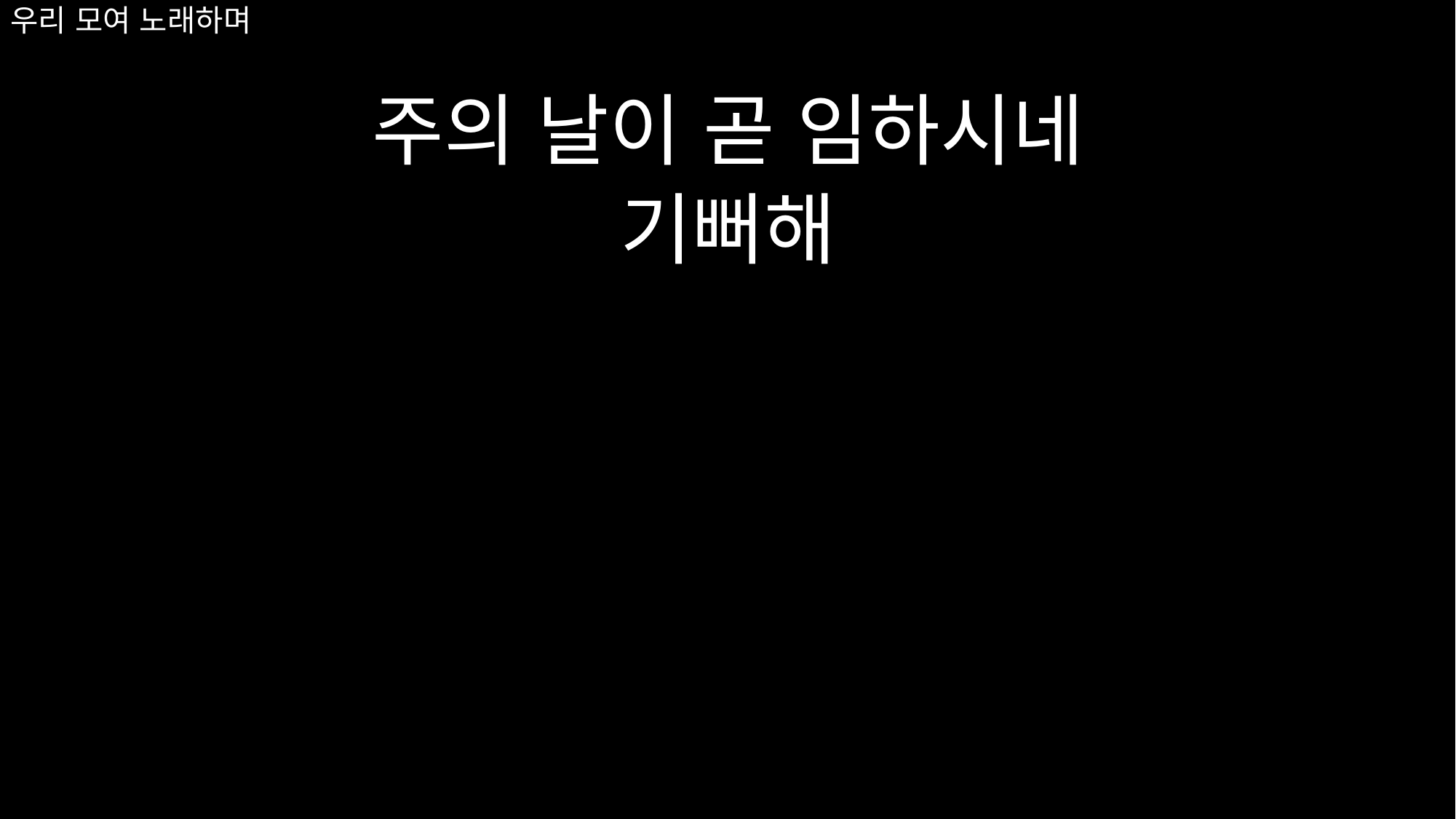

주의 날이 곧 임하시네
기뻐해

# 우리 모여 노래하며